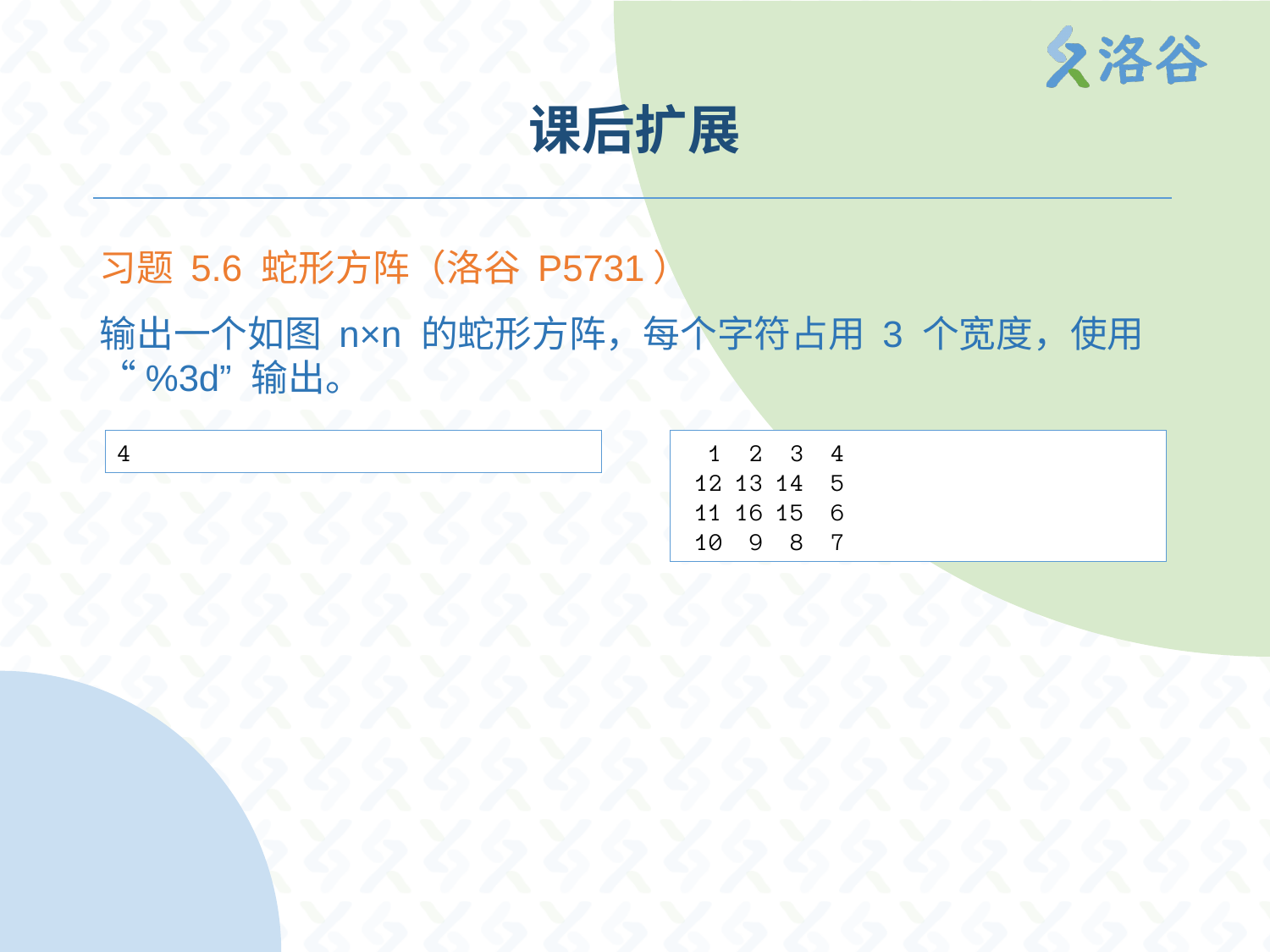

# 课后扩展
习题 5.6 蛇形方阵（洛谷 P5731）
输出一个如图 n×n 的蛇形方阵，每个字符占用 3 个宽度，使用 “%3d” 输出。
4
  1  2  3  4
 12 13 14  5
 11 16 15  6
 10  9  8  7